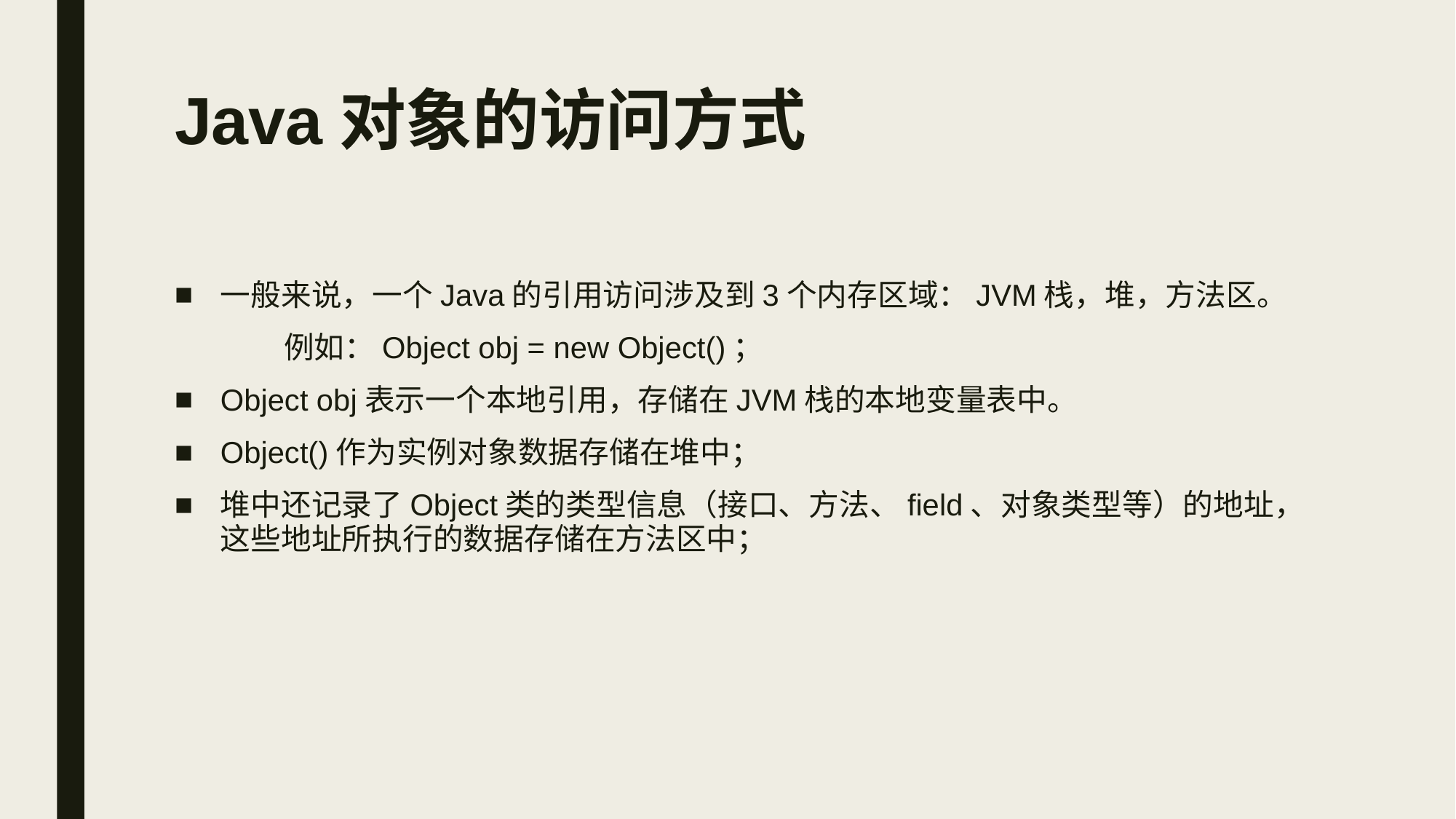

# Java对象的访问方式
一般来说，一个Java的引用访问涉及到3个内存区域：JVM栈，堆，方法区。
	例如：Object obj = new Object()；
Object obj表示一个本地引用，存储在JVM栈的本地变量表中。
Object()作为实例对象数据存储在堆中；
堆中还记录了Object类的类型信息（接口、方法、field、对象类型等）的地址，这些地址所执行的数据存储在方法区中；